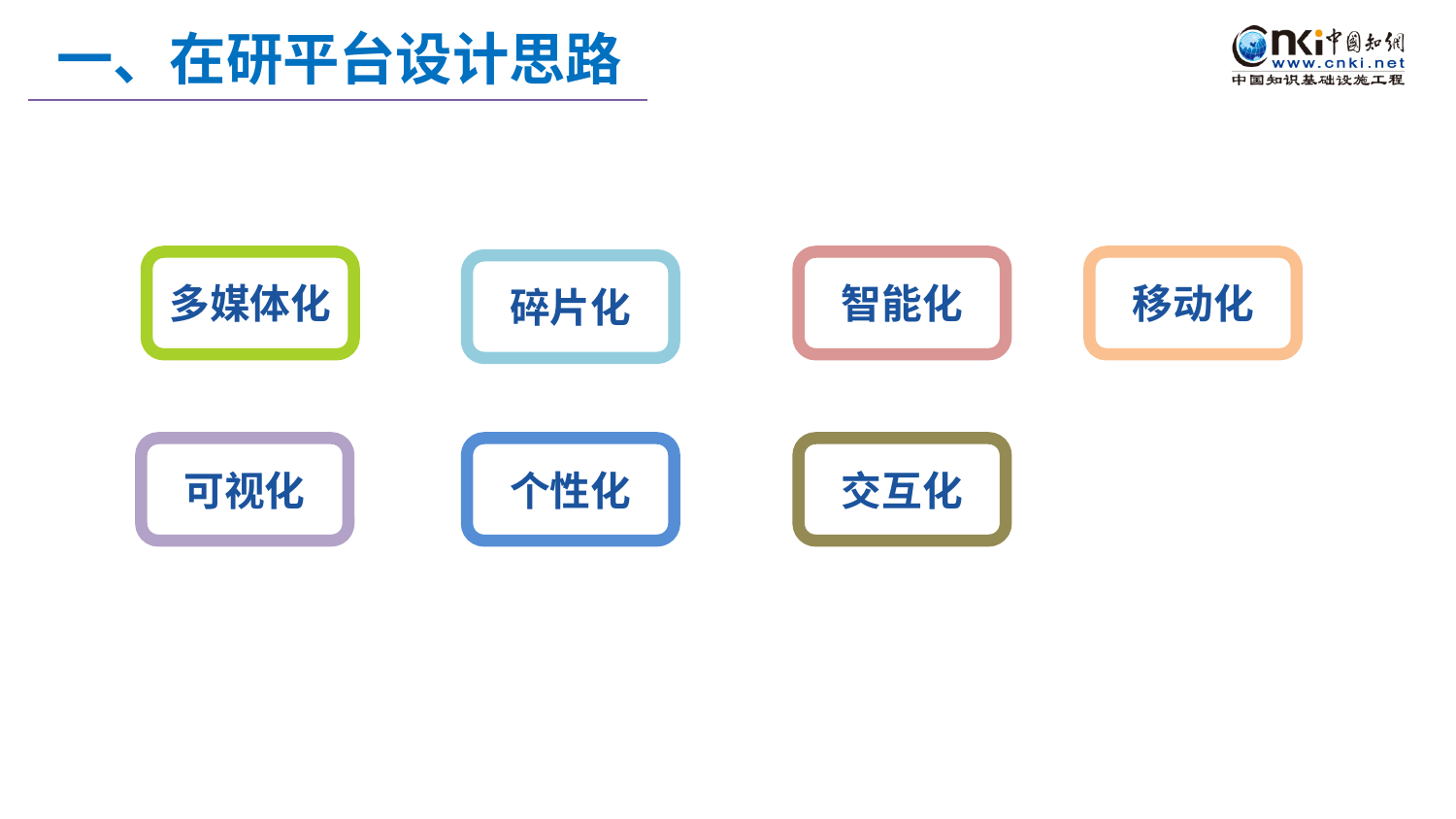

一、在研平台设计思路
多媒体化
智能化
移动化
碎片化
可视化
个性化
交互化